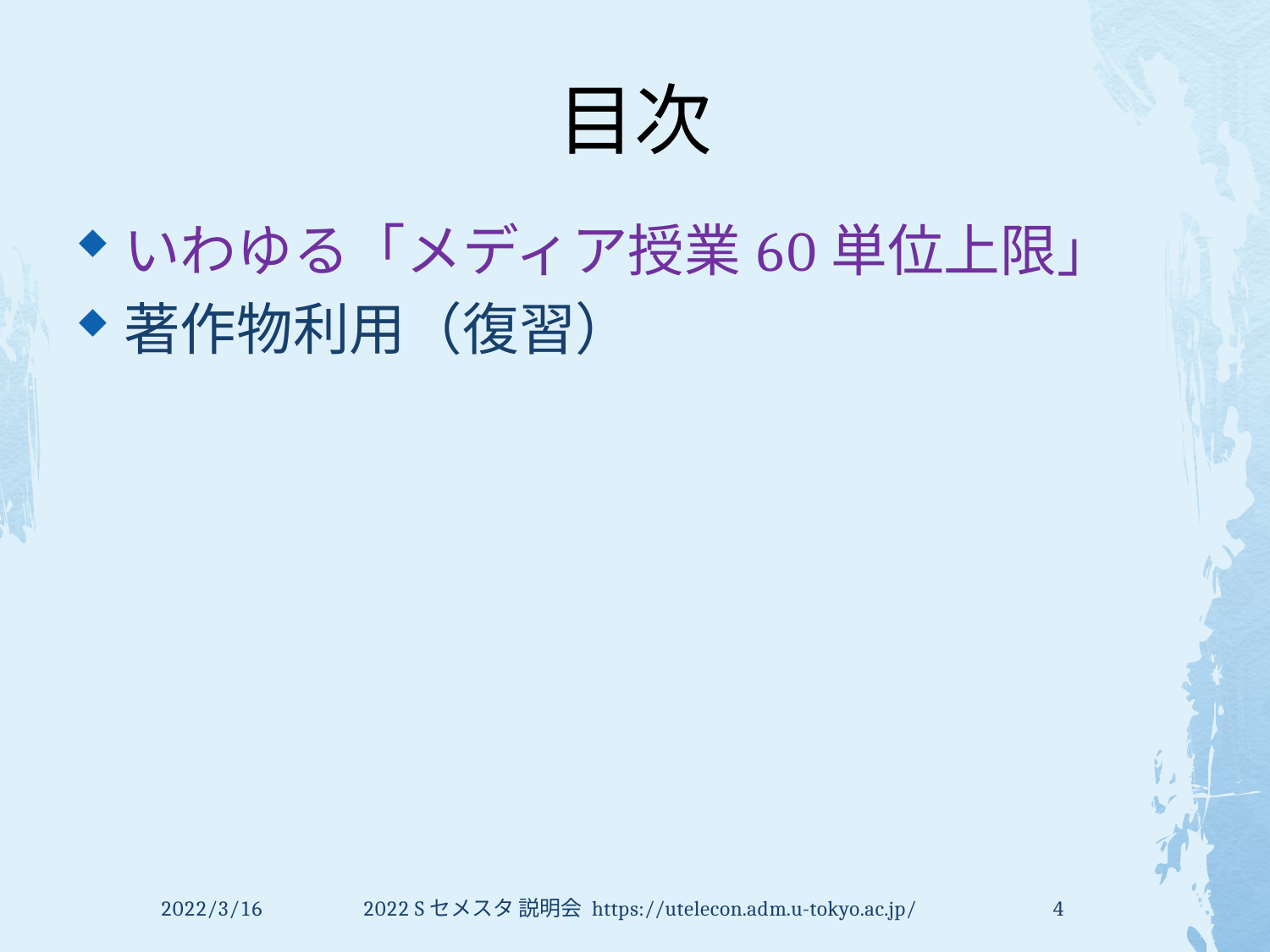

# 目次
いわゆる「メディア授業60単位上限」
著作物利用（復習）
2022/3/16
2022 Sセメスタ 説明会 https://utelecon.adm.u-tokyo.ac.jp/
4